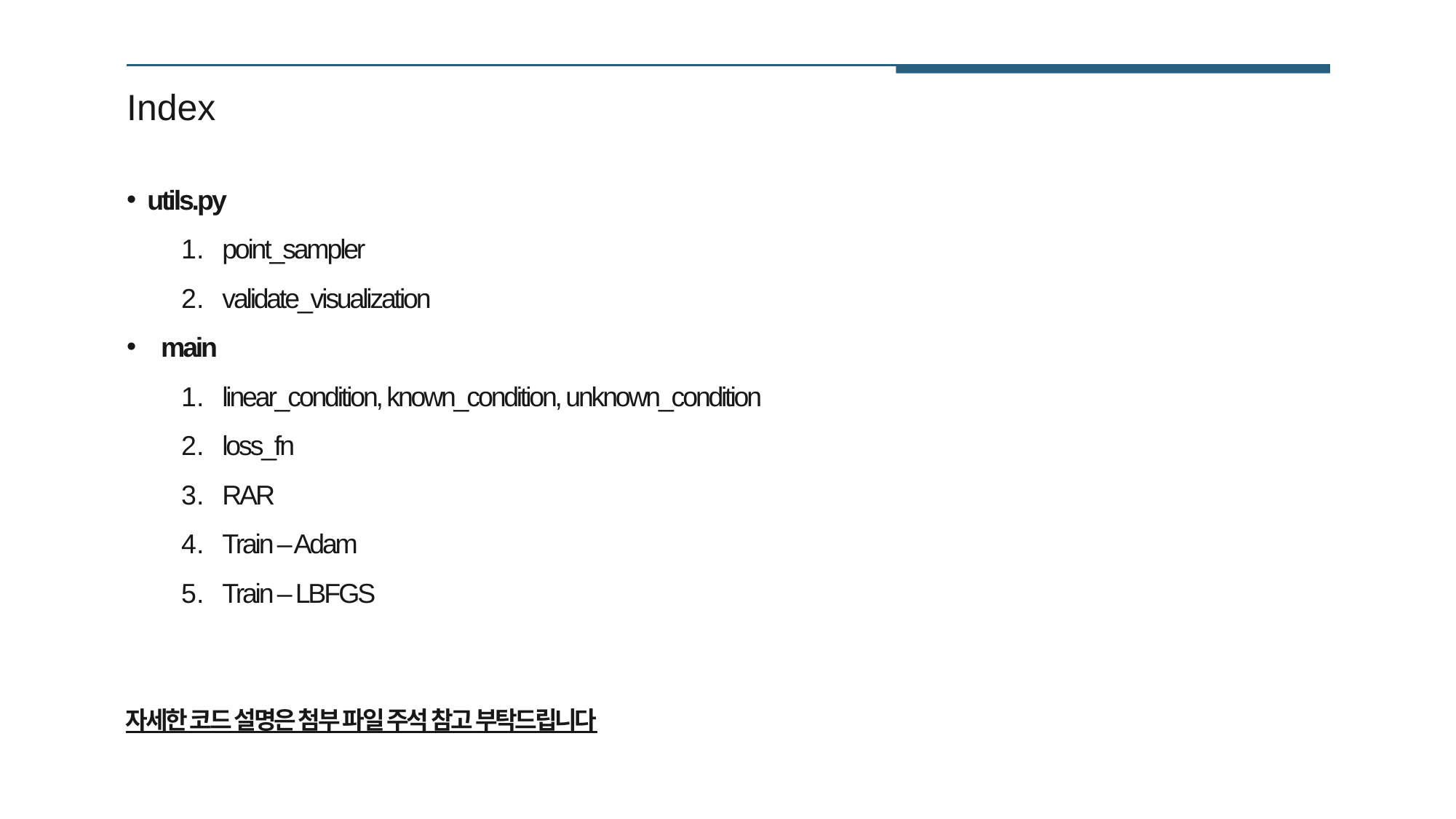

Index
utils.py
point_sampler
validate_visualization
main
linear_condition, known_condition, unknown_condition
loss_fn
RAR
Train – Adam
Train – LBFGS
자세한 코드 설명은 첨부 파일 주석 참고 부탁드립니다